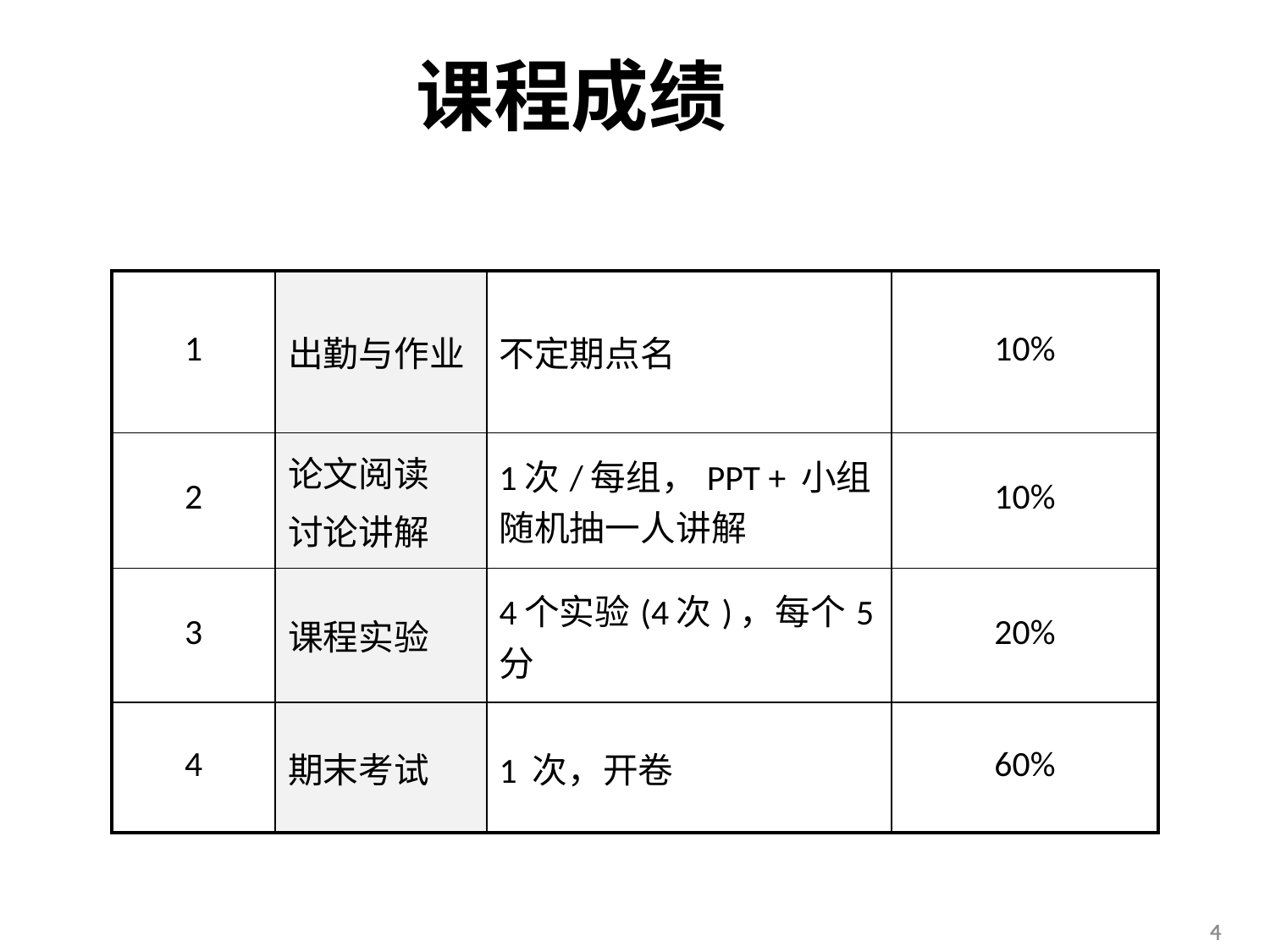

课程成绩
| 1 | 出勤与作业 | 不定期点名 | 10% |
| --- | --- | --- | --- |
| 2 | 论文阅读 讨论讲解 | 1次/每组，PPT + 小组随机抽一人讲解 | 10% |
| 3 | 课程实验 | 4个实验(4次)，每个5分 | 20% |
| 4 | 期末考试 | 1 次，开卷 | 60% |
4